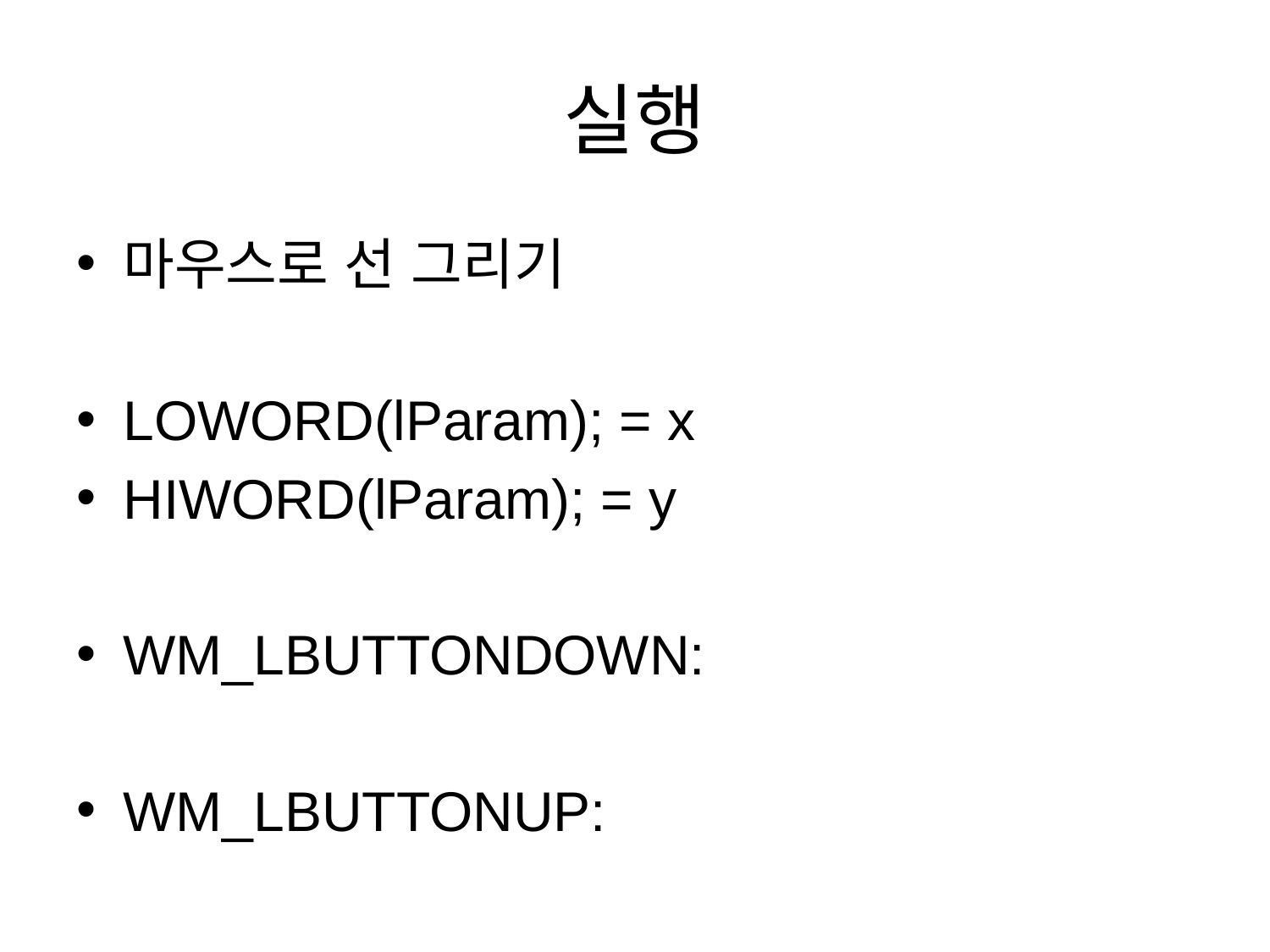

# 실행
마우스로 선 그리기

LOWORD(lParam); = x
HIWORD(lParam); = y

WM_LBUTTONDOWN:

WM_LBUTTONUP: